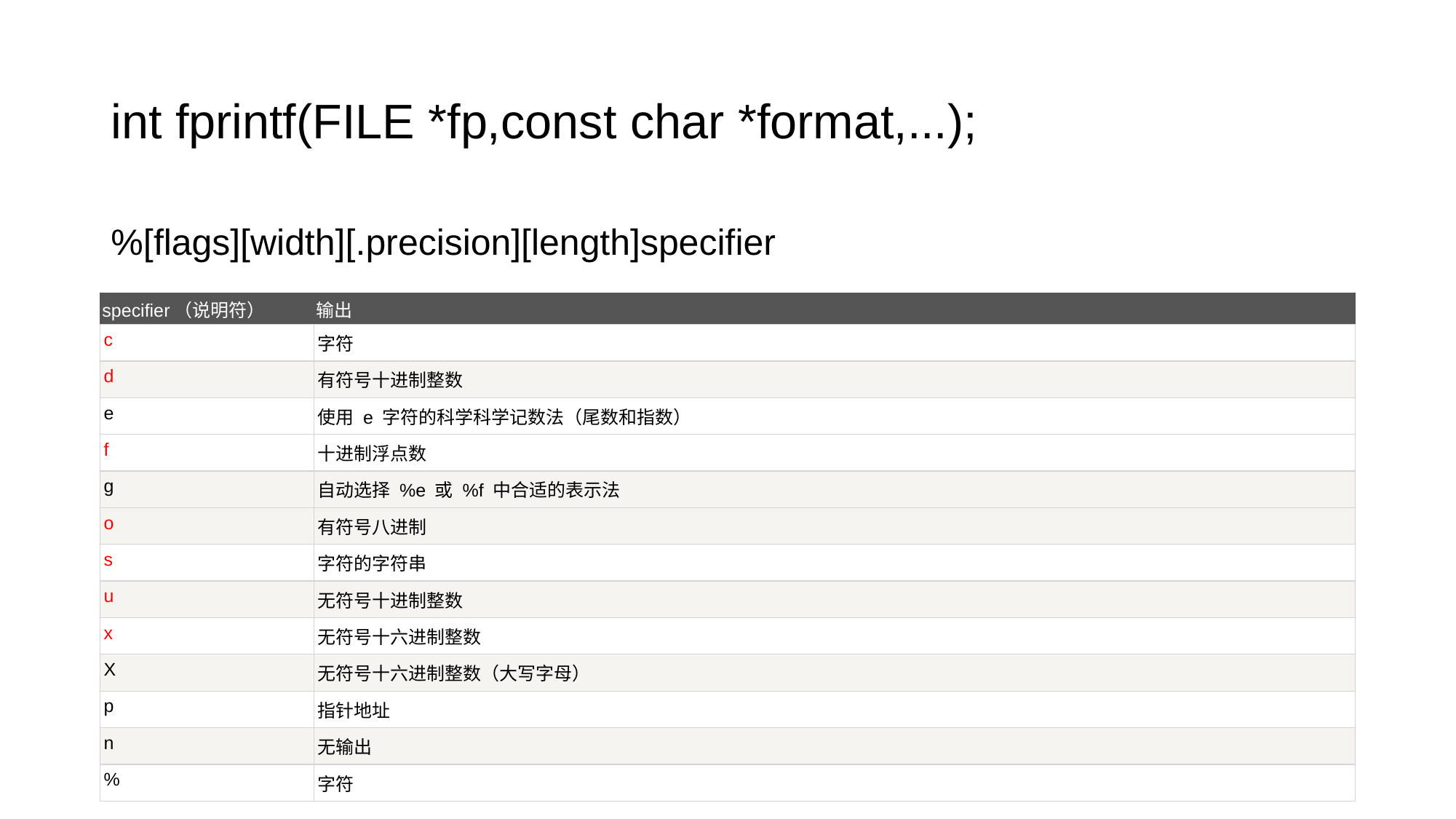

# int fprintf(FILE *fp,const char *format,...);
%[flags][width][.precision][length]specifier
| specifier（说明符） | 输出 |
| --- | --- |
| c | 字符 |
| d | 有符号十进制整数 |
| e | 使用 e 字符的科学科学记数法（尾数和指数） |
| f | 十进制浮点数 |
| g | 自动选择 %e 或 %f 中合适的表示法 |
| o | 有符号八进制 |
| s | 字符的字符串 |
| u | 无符号十进制整数 |
| x | 无符号十六进制整数 |
| X | 无符号十六进制整数（大写字母） |
| p | 指针地址 |
| n | 无输出 |
| % | 字符 |